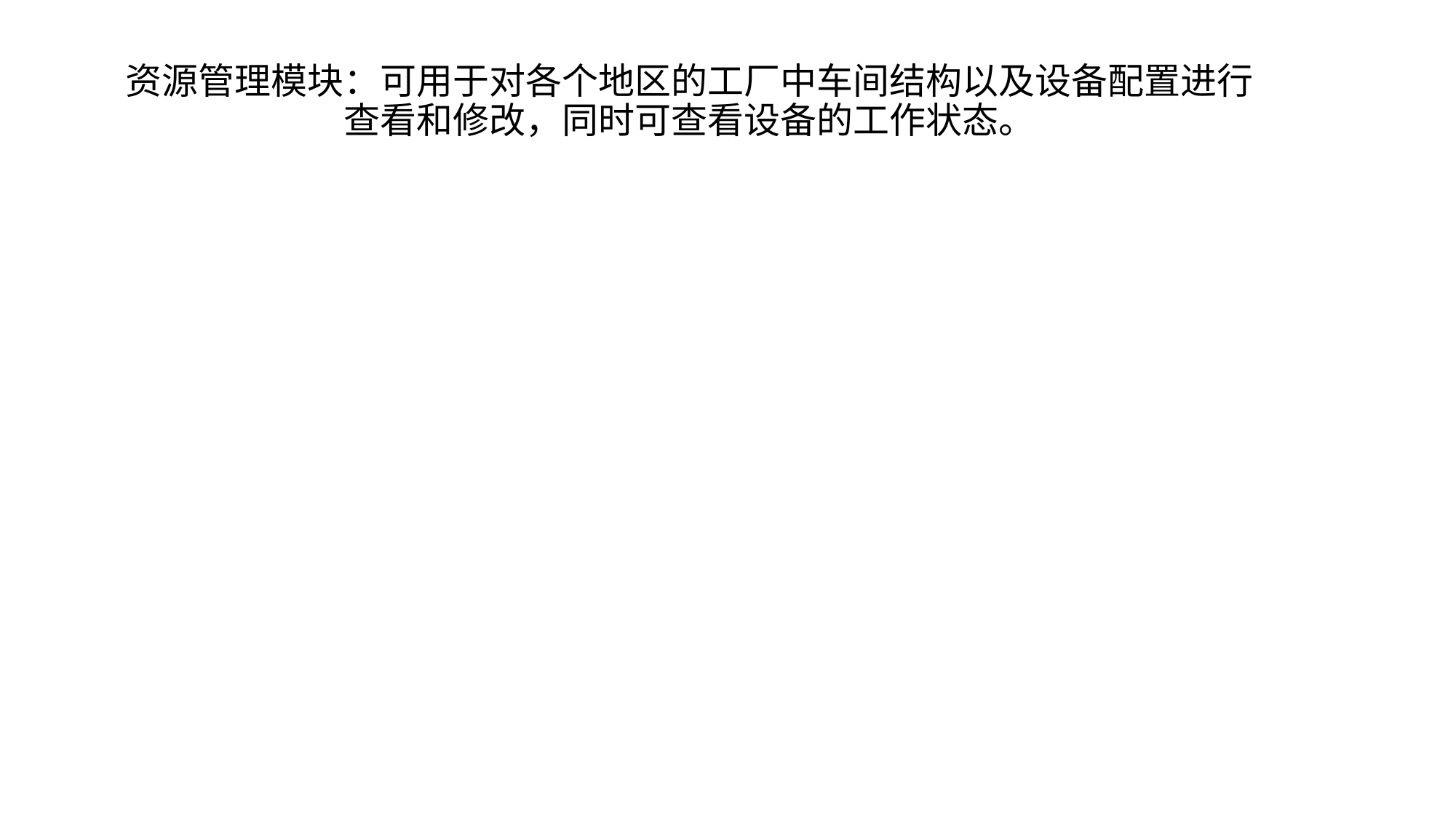

资源管理模块：可用于对各个地区的工厂中车间结构以及设备配置进行查看和修改，同时可查看设备的工作状态。